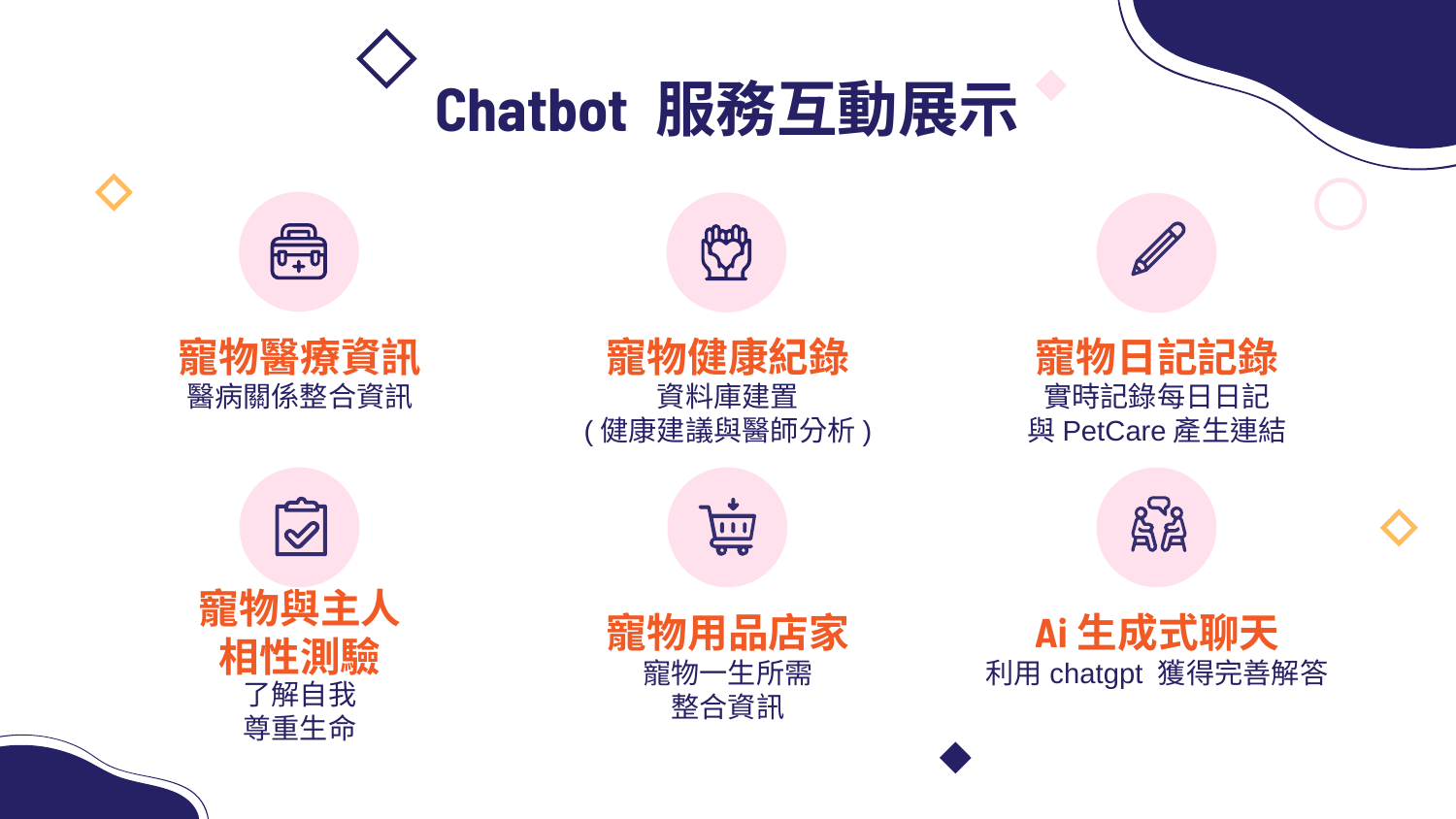

Chatbot 服務互動展示

# 寵物醫療資訊
寵物健康紀錄
寵物日記記錄
醫病關係整合資訊
資料庫建置
(健康建議與醫師分析)
實時記錄每日日記
與PetCare產生連結

寵物與主人
相性測驗
寵物用品店家
Ai生成式聊天
寵物一生所需
整合資訊
利用chatgpt 獲得完善解答
了解自我
尊重生命